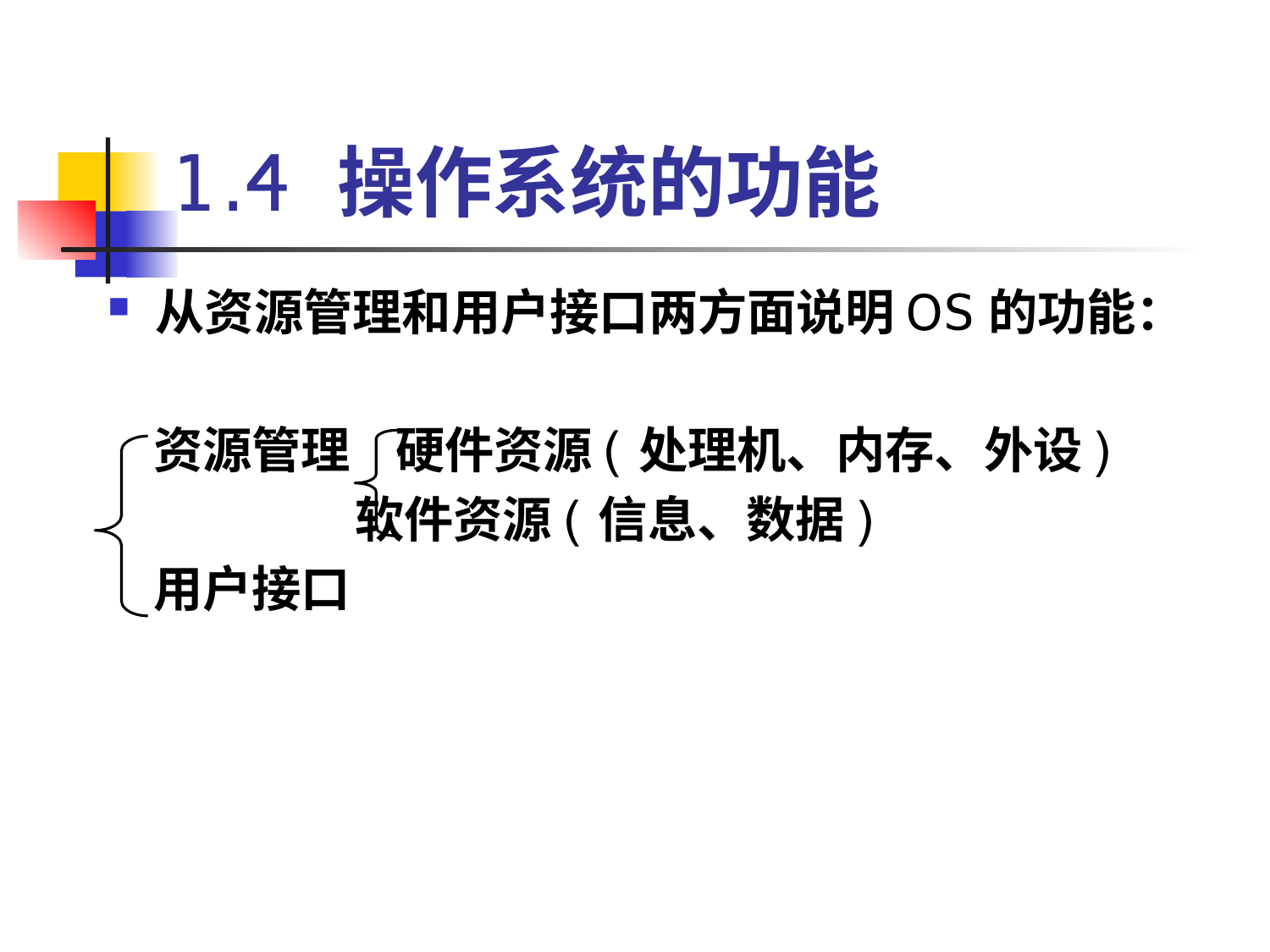

# 1.4 操作系统的功能
从资源管理和用户接口两方面说明OS的功能：

   资源管理    硬件资源(处理机、内存、外设)
                     软件资源(信息、数据)
   用户接口